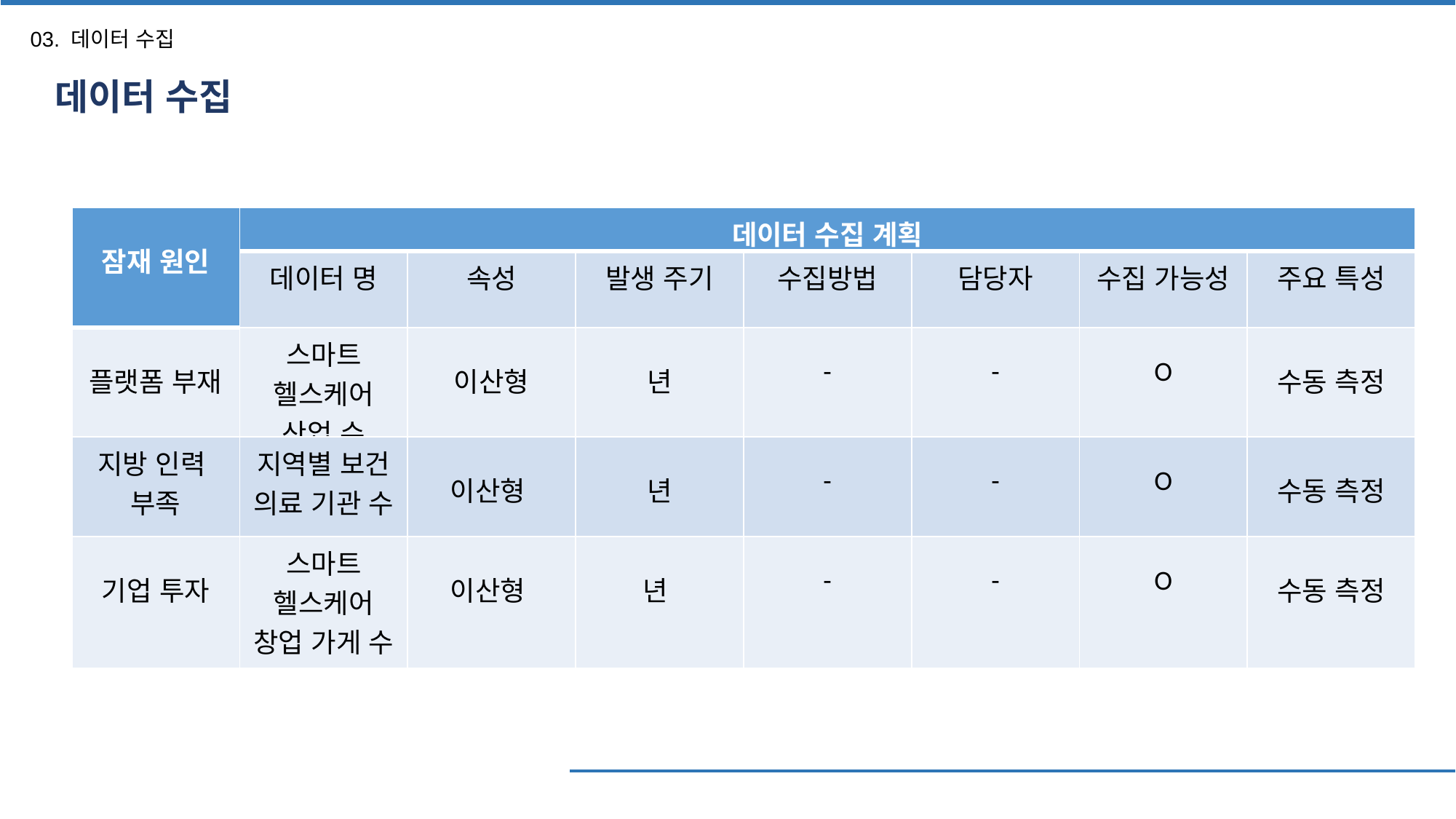

03. 데이터 수집
데이터 수집
| 잠재 원인 | 데이터 수집 계획 |  |  |  |  |  |  |
| --- | --- | --- | --- | --- | --- | --- | --- |
|  | 데이터 명 | 속성 | 발생 주기 | 수집방법 | 담당자 | 수집 가능성 | 주요 특성 |
| 플랫폼 부재 | 스마트 헬스케어 산업 수 | 이산형 | 년 | - | - | O | 수동 측정 |
| 지방 인력 부족 | 지역별 보건 의료 기관 수 | 이산형 | 년 | - | - | O | 수동 측정 |
| 기업 투자 | 스마트 헬스케어 창업 가게 수 | 이산형 | 년 | - | - | O | 수동 측정 |